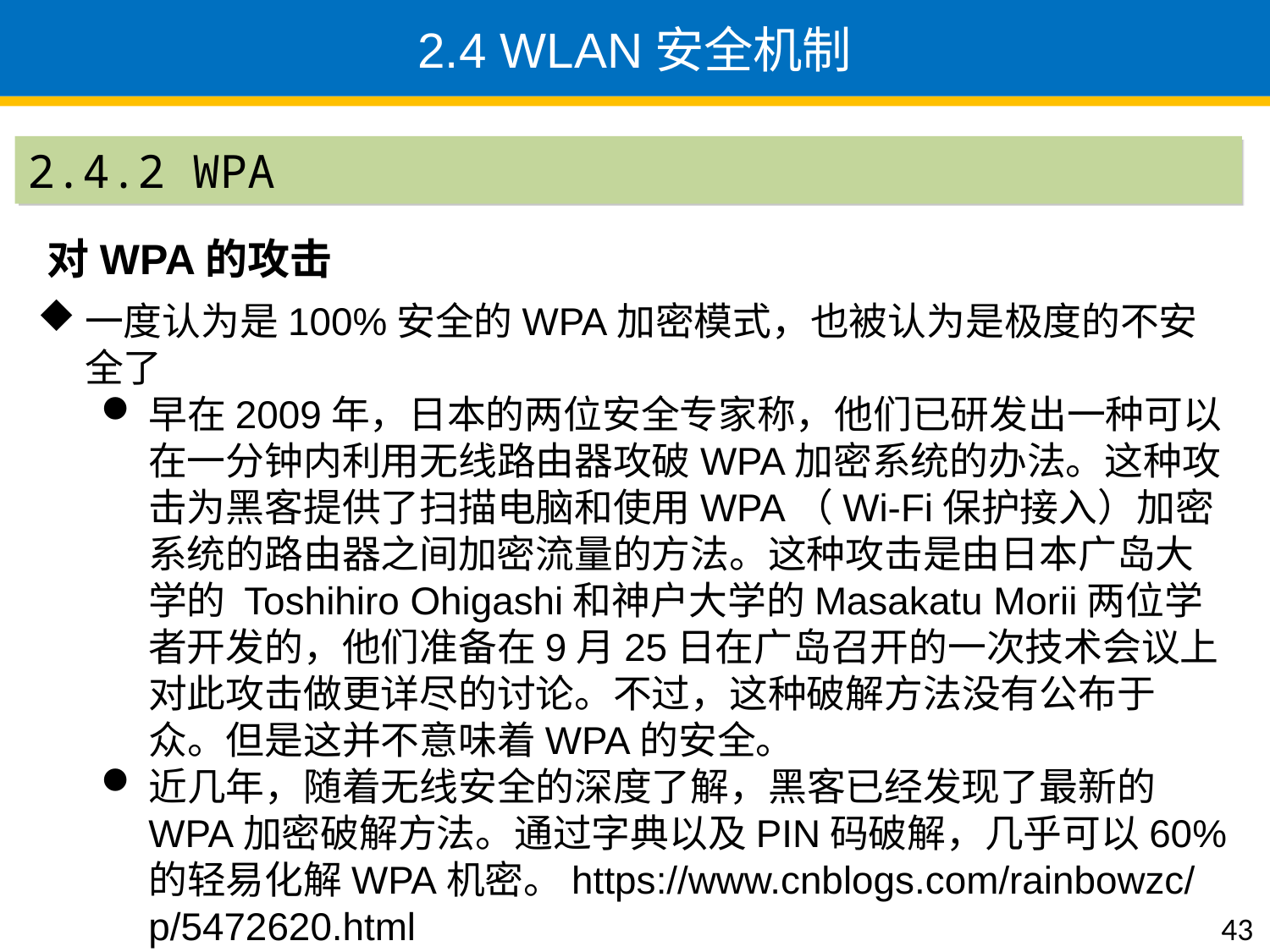

# 2.4 WLAN安全机制
2.4.2 WPA
对WPA的攻击
一度认为是100%安全的WPA加密模式，也被认为是极度的不安全了
早在2009年，日本的两位安全专家称，他们已研发出一种可以在一分钟内利用无线路由器攻破WPA加密系统的办法。这种攻击为黑客提供了扫描电脑和使用WPA（Wi-Fi保护接入）加密系统的路由器之间加密流量的方法。这种攻击是由日本广岛大学的 Toshihiro Ohigashi和神户大学的Masakatu Morii两位学者开发的，他们准备在9月25日在广岛召开的一次技术会议上对此攻击做更详尽的讨论。不过，这种破解方法没有公布于众。但是这并不意味着WPA的安全。
近几年，随着无线安全的深度了解，黑客已经发现了最新的WPA加密破解方法。通过字典以及PIN码破解，几乎可以60%的轻易化解WPA机密。https://www.cnblogs.com/rainbowzc/p/5472620.html
43